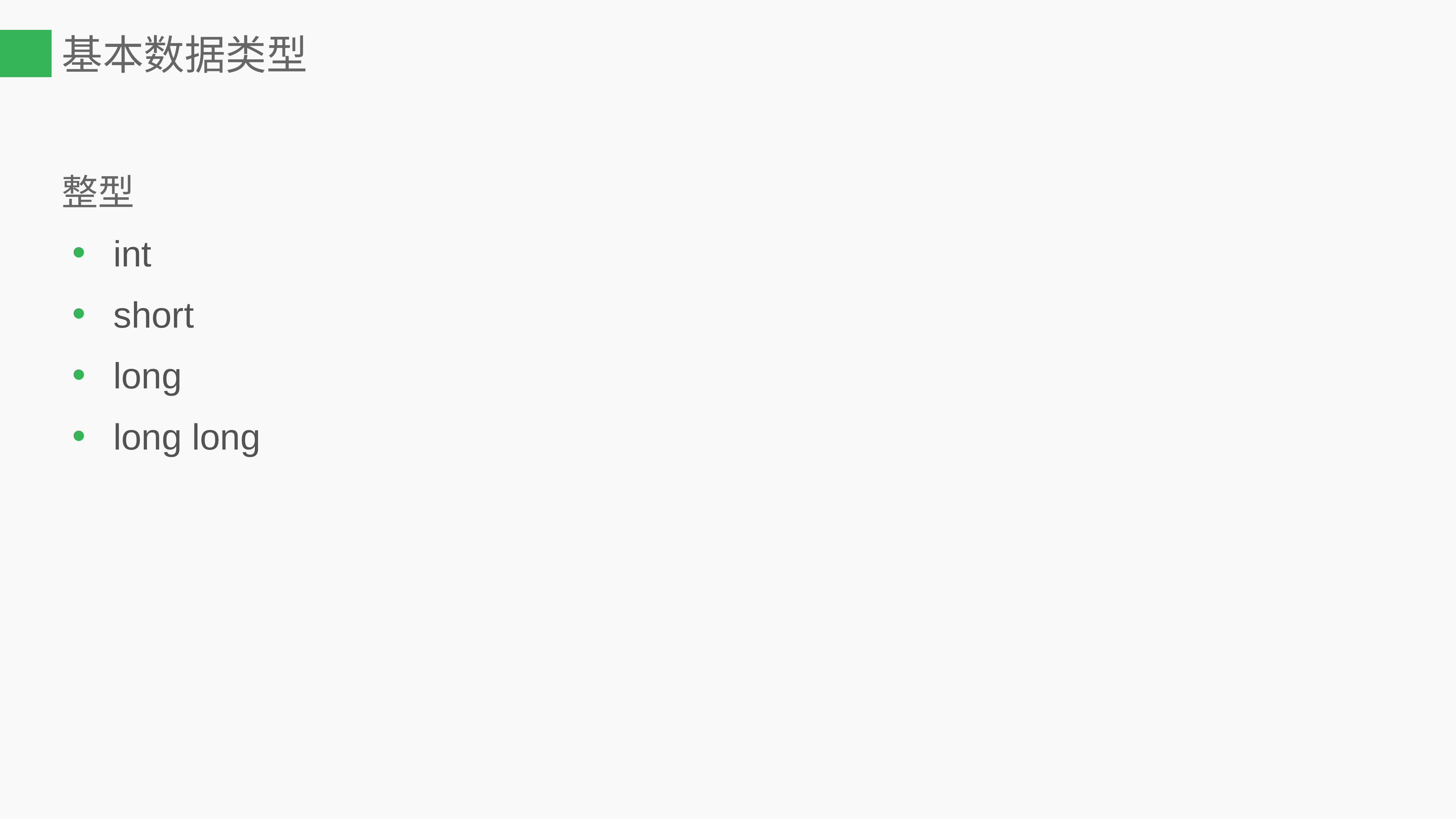

# 基本数据类型
整型
int
short
long
long long